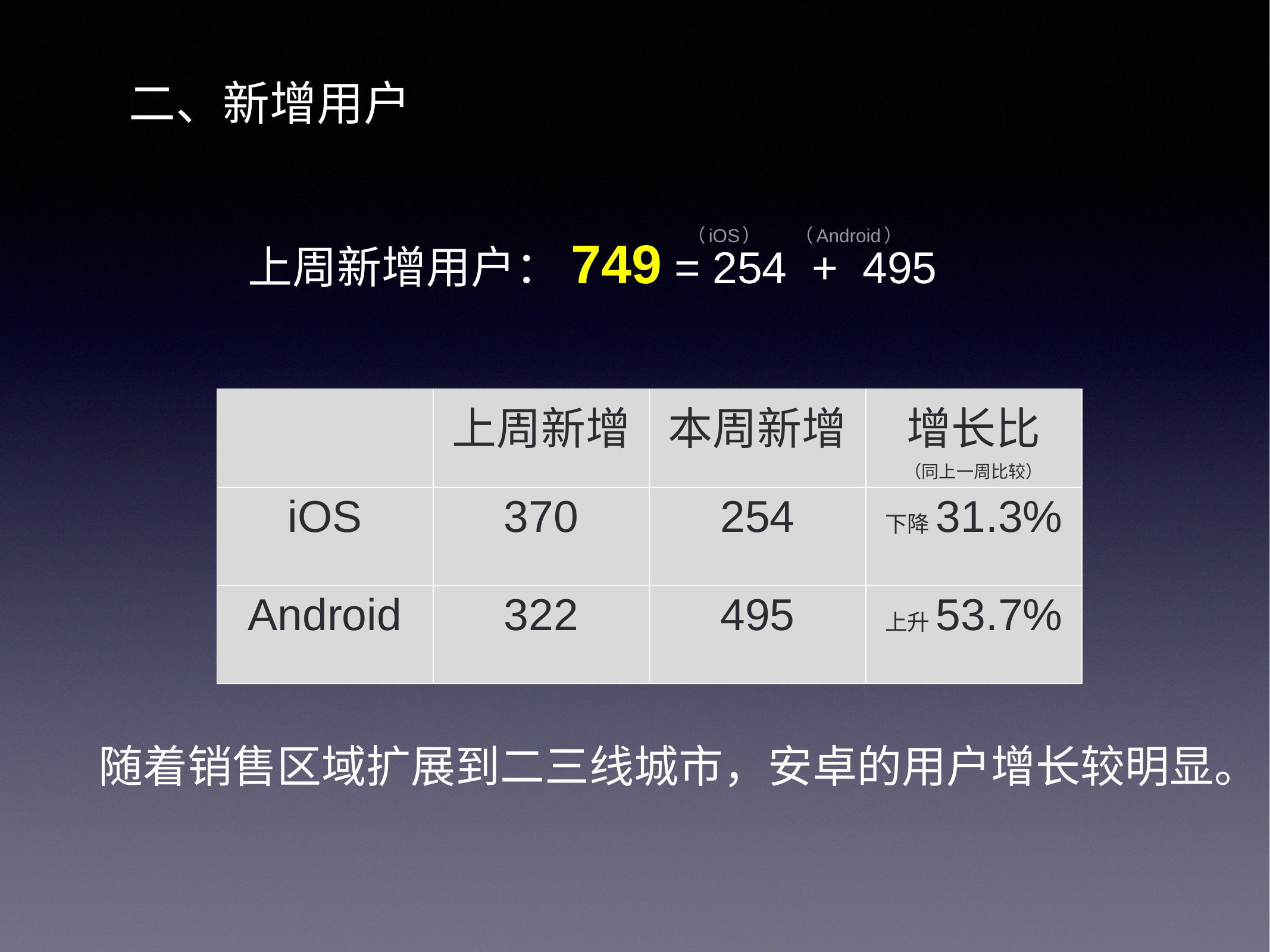

二、新增用户
 （iOS）        （Android）
上周新增用户：749 = 254  +  495
|  | 上周新增 | 本周新增 | 增长比 （同上一周比较） |
| --- | --- | --- | --- |
| iOS | 370 | 254 | 下降31.3% |
| Android | 322 | 495 | 上升53.7% |
随着销售区域扩展到二三线城市，安卓的用户增长较明显。